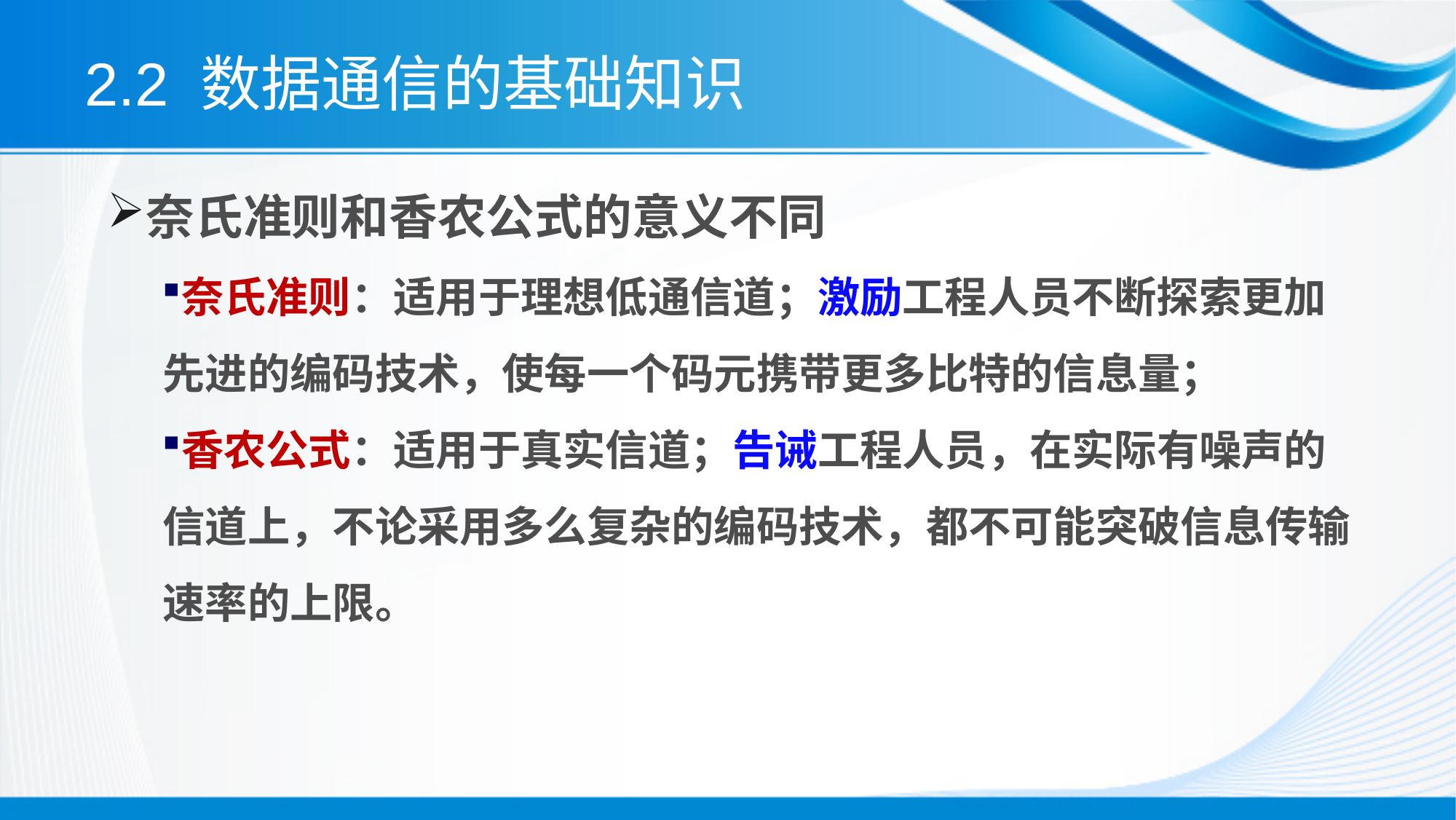

# 2.2 数据通信的基础知识
奈氏准则和香农公式的意义不同
奈氏准则：适用于理想低通信道；激励工程人员不断探索更加先进的编码技术，使每一个码元携带更多比特的信息量；
香农公式：适用于真实信道；告诫工程人员，在实际有噪声的信道上，不论采用多么复杂的编码技术，都不可能突破信息传输速率的上限。